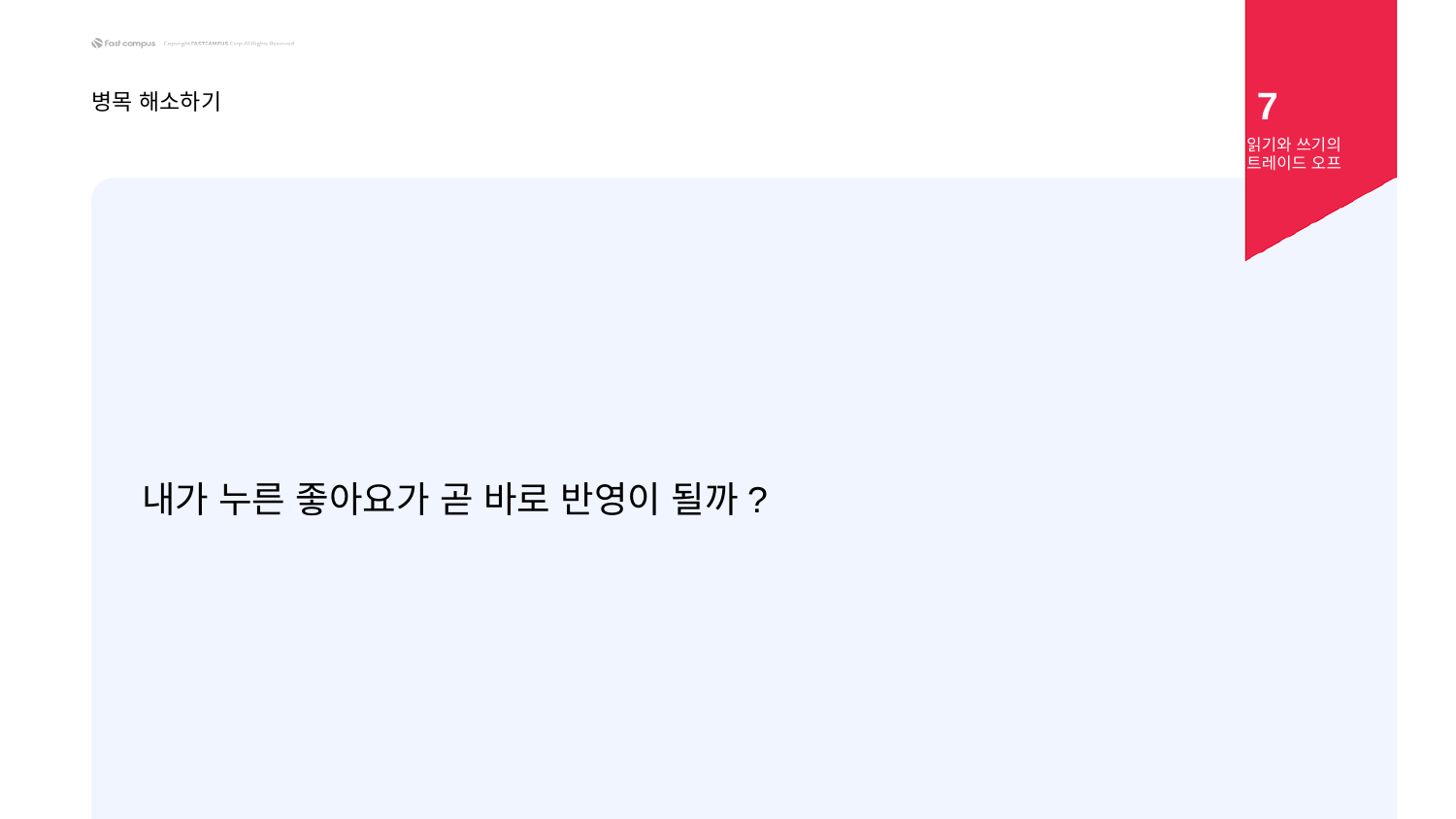

7
병목 해소하기

읽기와 쓰기의 트레이드 오프
내가 누른 좋아요가 곧 바로 반영이 될까?